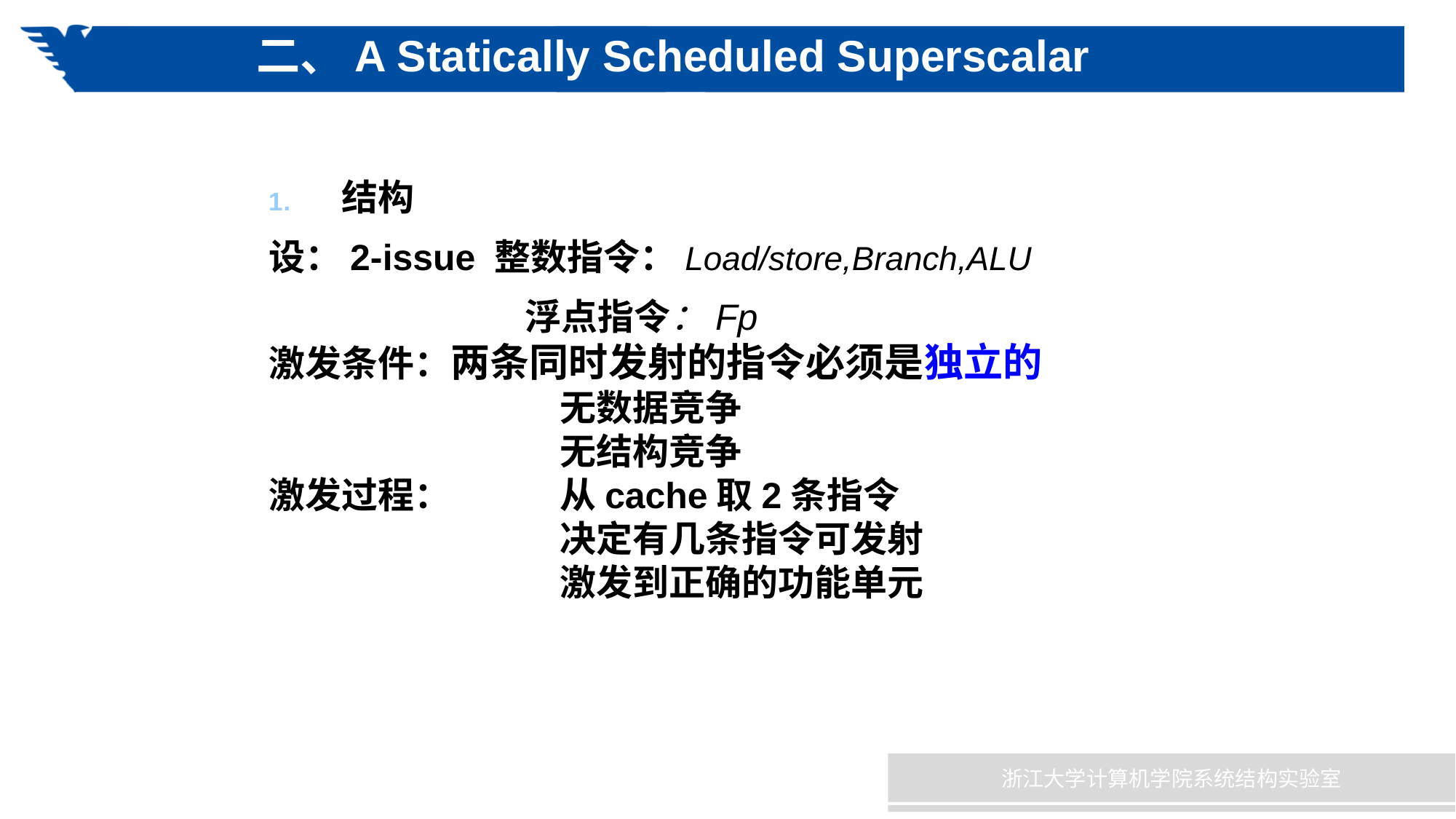

# 二、A Statically Scheduled Superscalar MIPS Processor
结构
设：2-issue 整数指令：Load/store,Branch,ALU
		        浮点指令：Fp
激发条件：两条同时发射的指令必须是独立的
			无数据竞争
			无结构竞争
激发过程：	从cache取2条指令
			决定有几条指令可发射
			激发到正确的功能单元